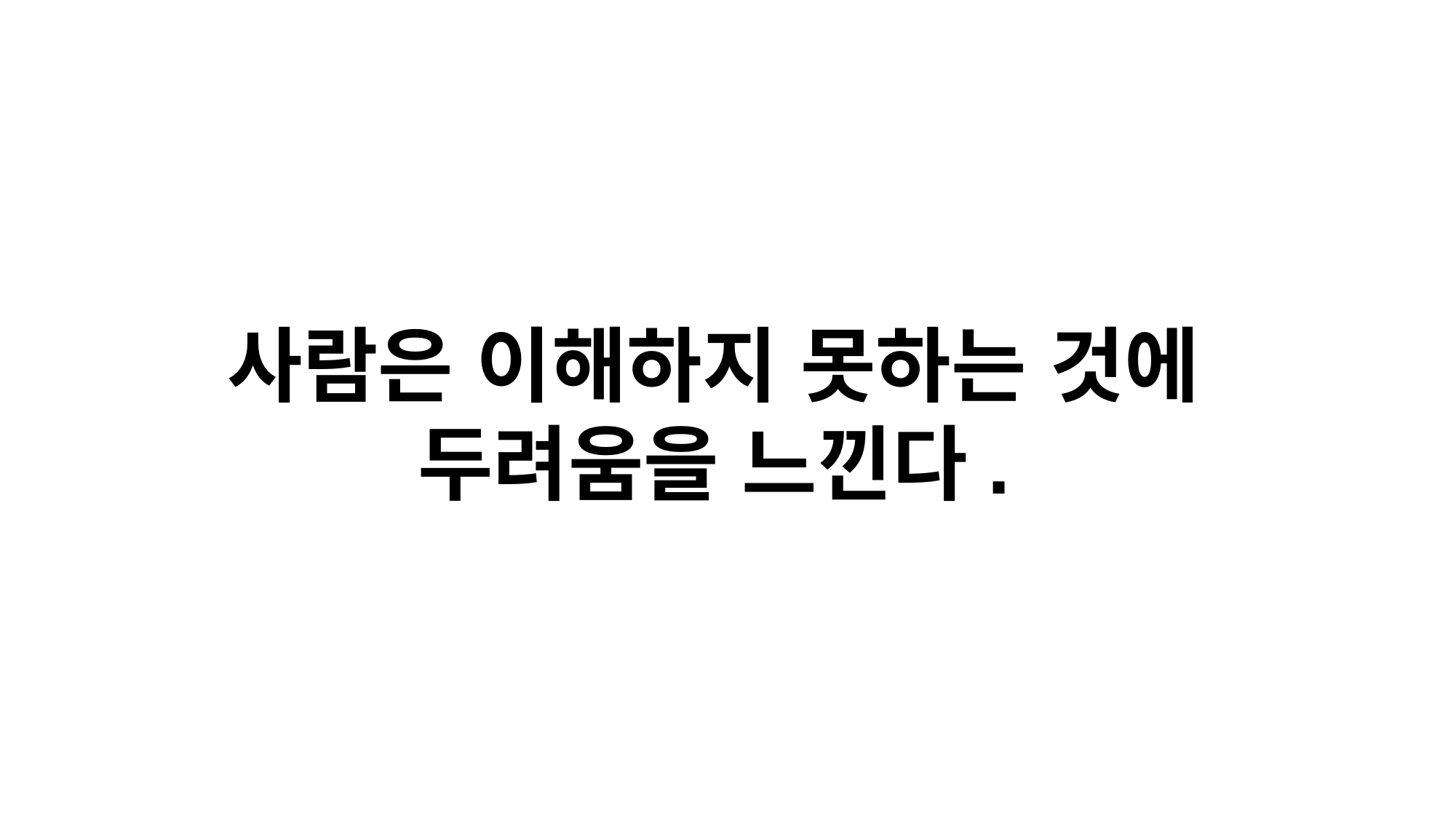

#
사람은 이해하지 못하는 것에
두려움을 느낀다.